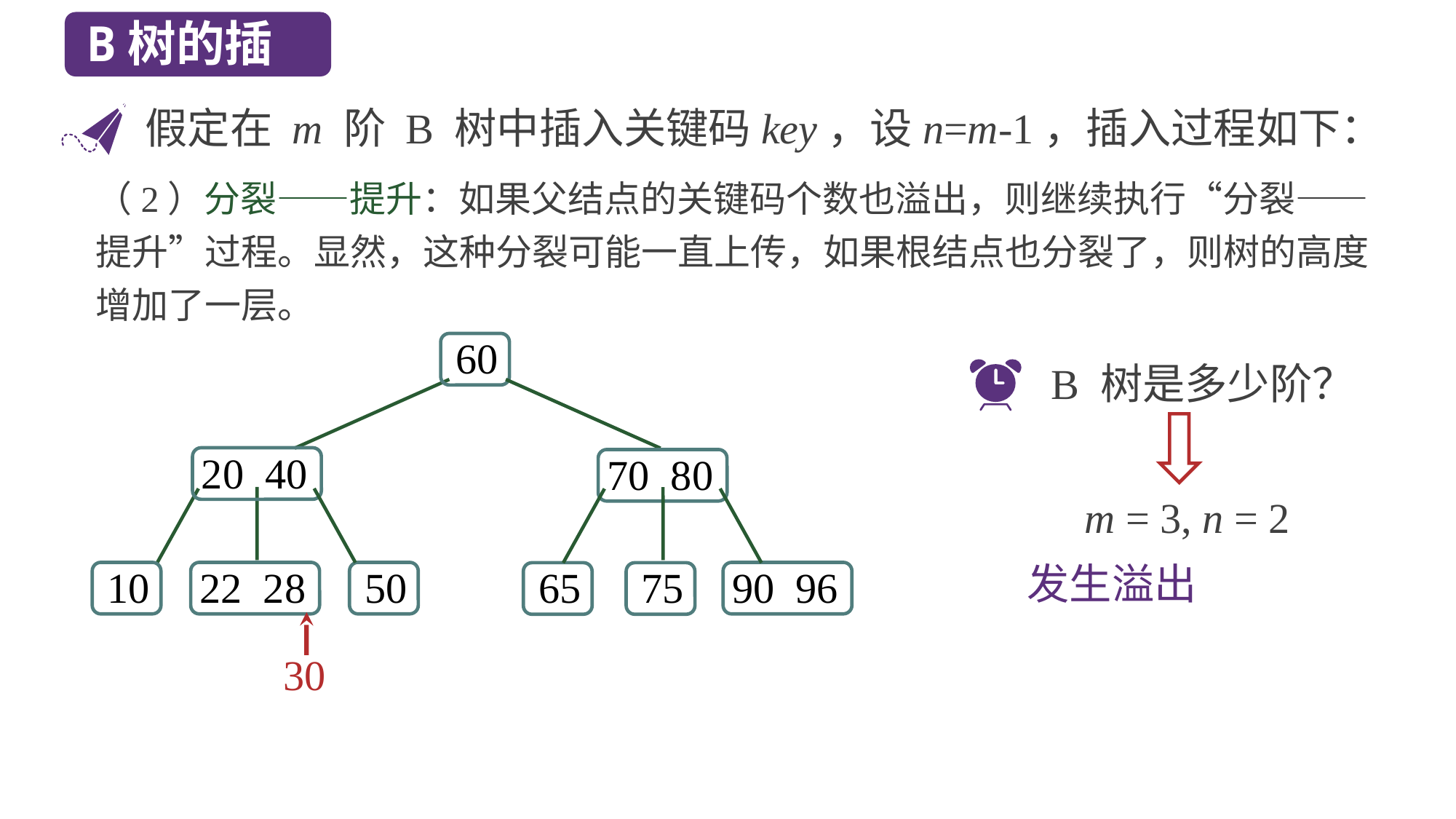

B树的插入

假定在 m 阶 B 树中插入关键码key，设n=m-1，插入过程如下：

（2）分裂——提升：如果父结点的关键码个数也溢出，则继续执行“分裂——提升”过程。显然，这种分裂可能一直上传，如果根结点也分裂了，则树的高度增加了一层。
60
B 树是多少阶？

m = 3, n = 2
20  40
70  80

发生溢出
10
22  28
50
90  96
65
75

30